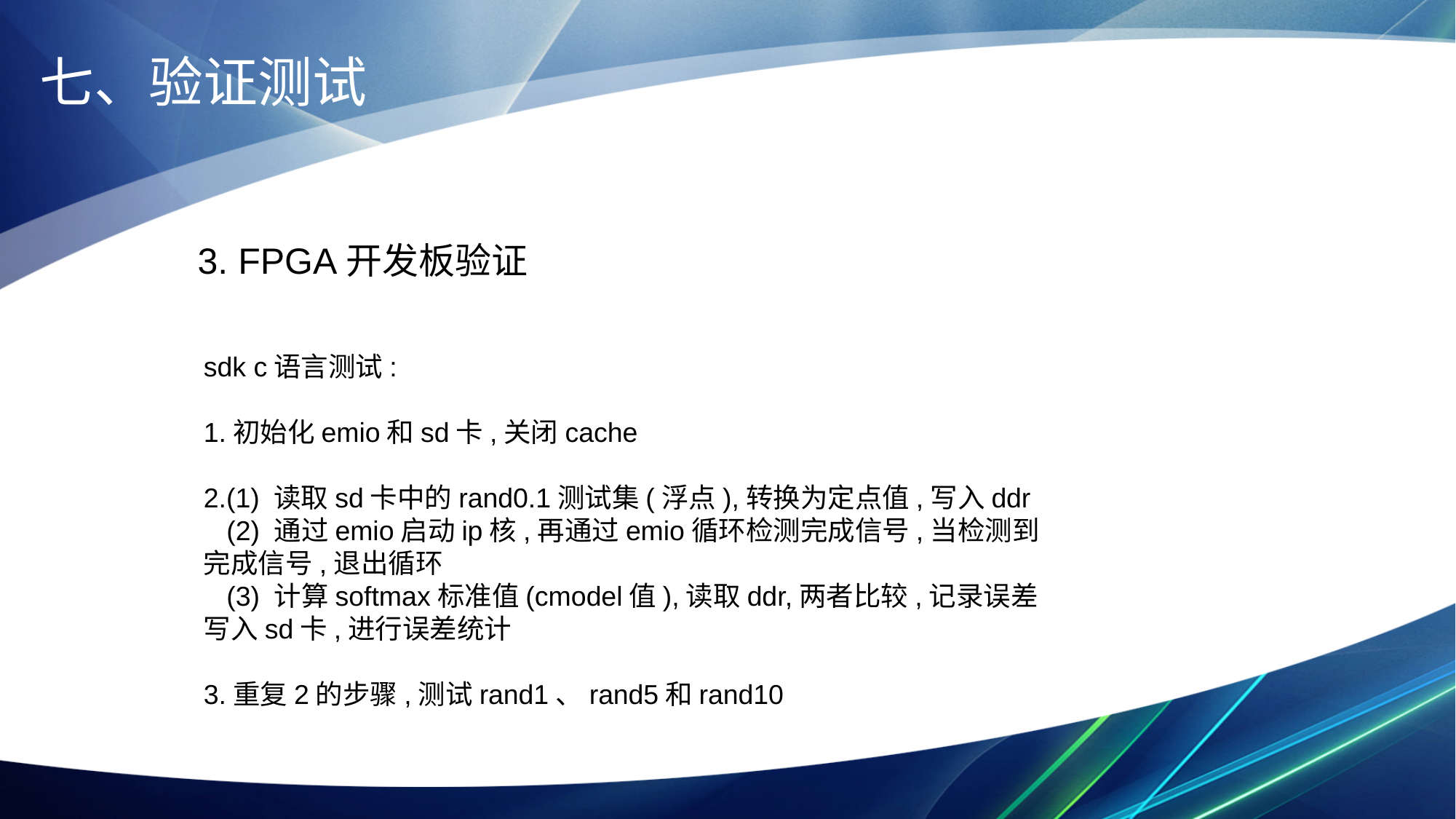

七、验证测试
3. FPGA开发板验证
sdk c语言测试:

1.初始化emio和sd卡,关闭cache

2.(1) 读取sd卡中的rand0.1测试集(浮点),转换为定点值,写入ddr
   (2) 通过emio启动ip核,再通过emio循环检测完成信号,当检测到完成信号,退出循环
   (3) 计算softmax标准值(cmodel值),读取ddr,两者比较,记录误差写入sd卡,进行误差统计

3.重复2的步骤,测试rand1、rand5和rand10